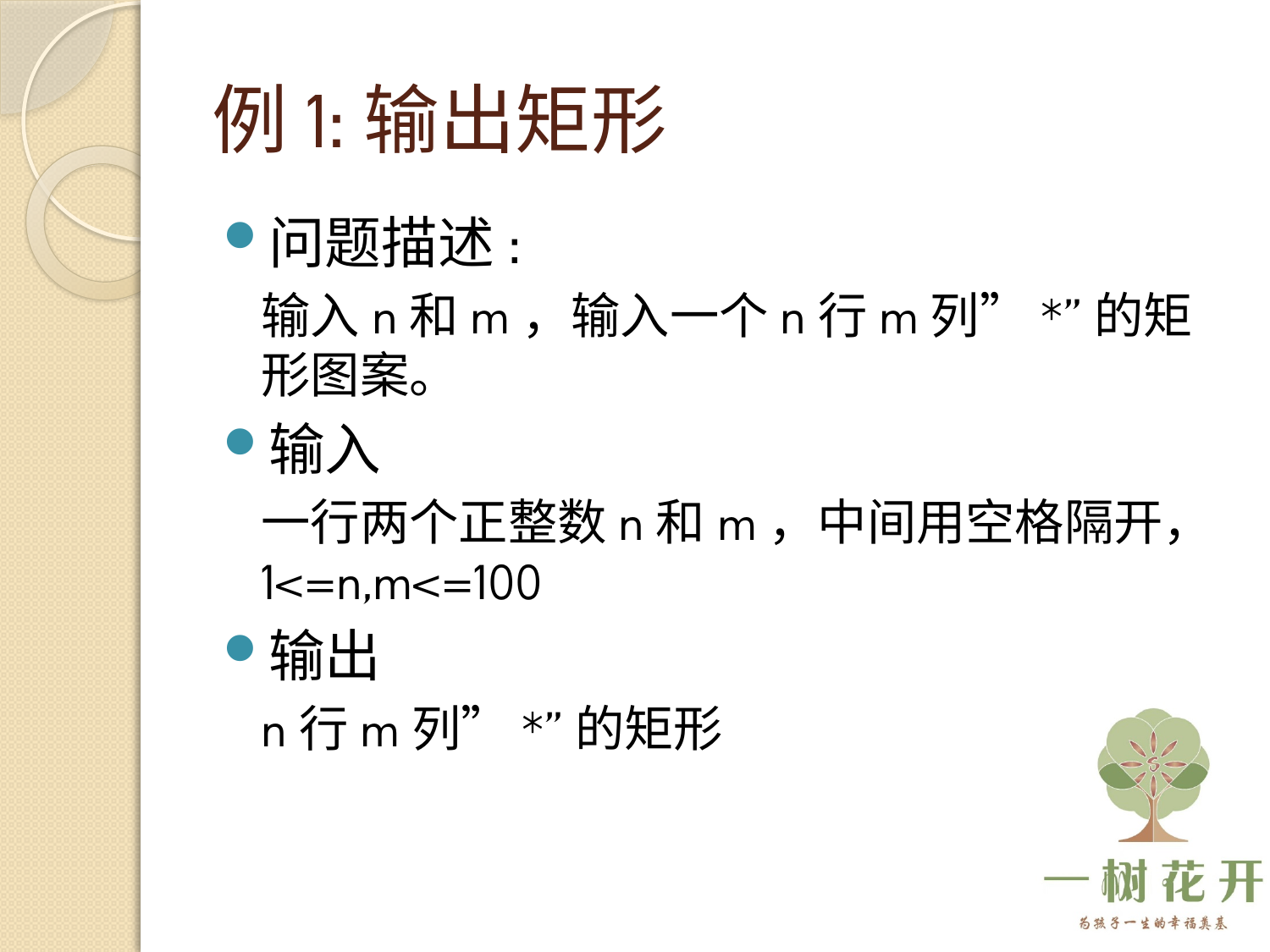

# 例1:输出矩形
问题描述:
输入n和m，输入一个n行m列”*”的矩形图案。
输入
一行两个正整数n和m，中间用空格隔开，1<=n,m<=100
输出
n行m列”*”的矩形